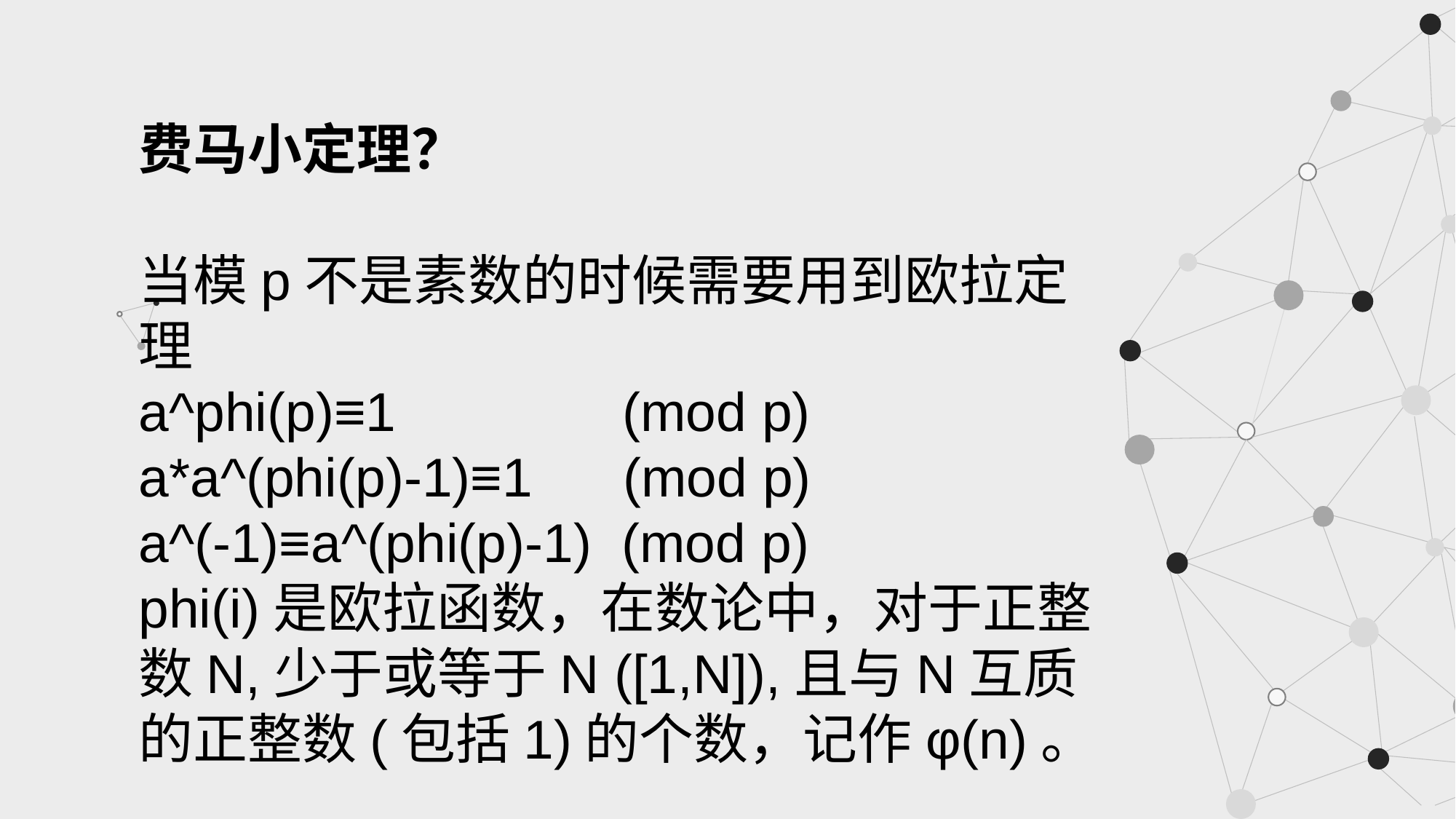

费马小定理？

当模p不是素数的时候需要用到欧拉定理
a^phi(p)≡1               (mod p)
a*a^(phi(p)-1)≡1      (mod p)
a^(-1)≡a^(phi(p)-1)  (mod p)
phi(i)是欧拉函数，在数论中，对于正整数N,少于或等于N ([1,N]),且与N互质的正整数(包括1)的个数，记作φ(n)。